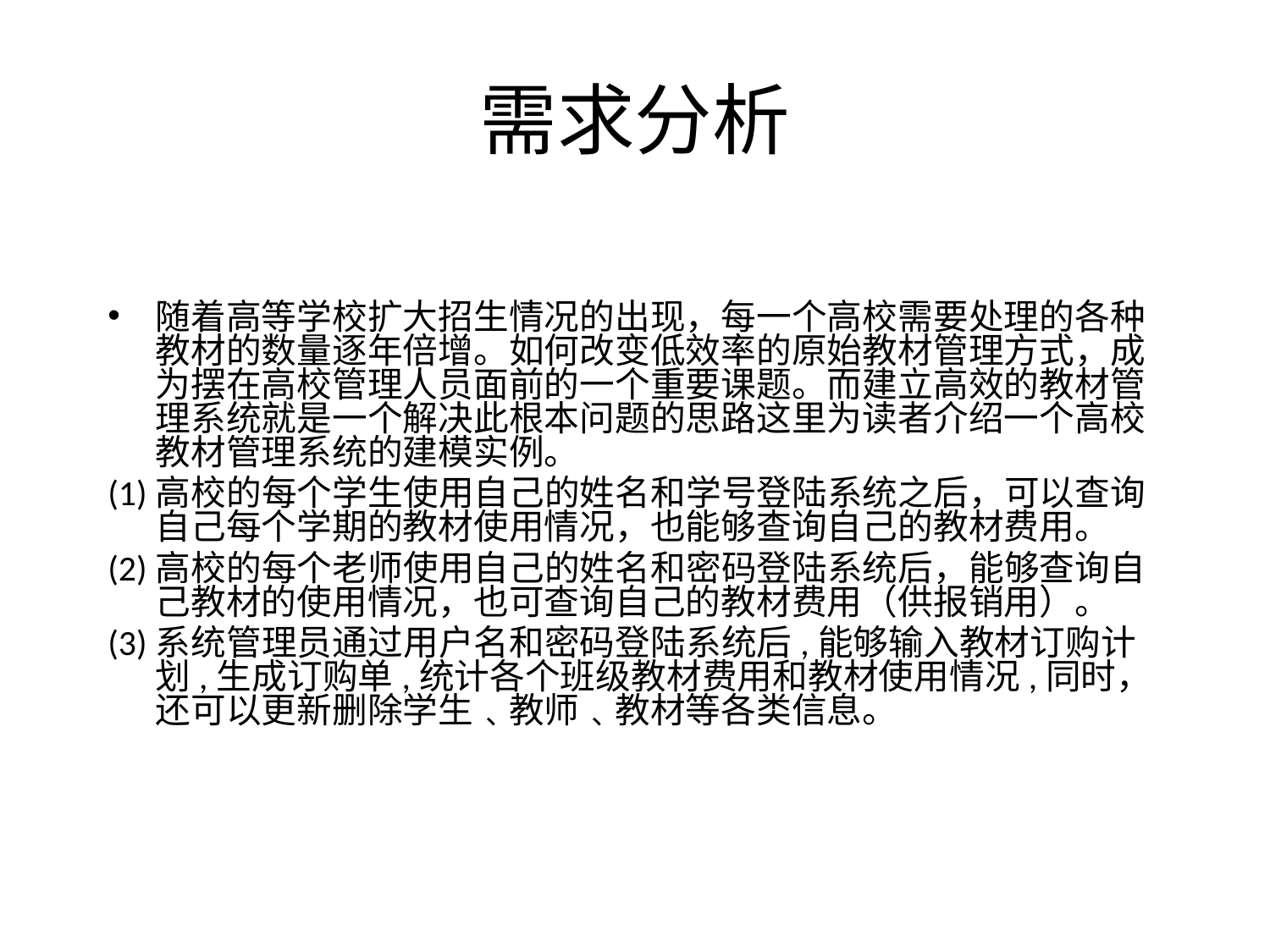

# 需求分析
随着高等学校扩大招生情况的出现，每一个高校需要处理的各种教材的数量逐年倍增。如何改变低效率的原始教材管理方式，成为摆在高校管理人员面前的一个重要课题。而建立高效的教材管理系统就是一个解决此根本问题的思路这里为读者介绍一个高校教材管理系统的建模实例。
(1)高校的每个学生使用自己的姓名和学号登陆系统之后，可以查询自己每个学期的教材使用情况，也能够查询自己的教材费用。
(2)高校的每个老师使用自己的姓名和密码登陆系统后，能够查询自己教材的使用情况，也可查询自己的教材费用（供报销用）。
(3)系统管理员通过用户名和密码登陆系统后,能够输入教材订购计划,生成订购单,统计各个班级教材费用和教材使用情况,同时，还可以更新删除学生﹑教师﹑教材等各类信息。